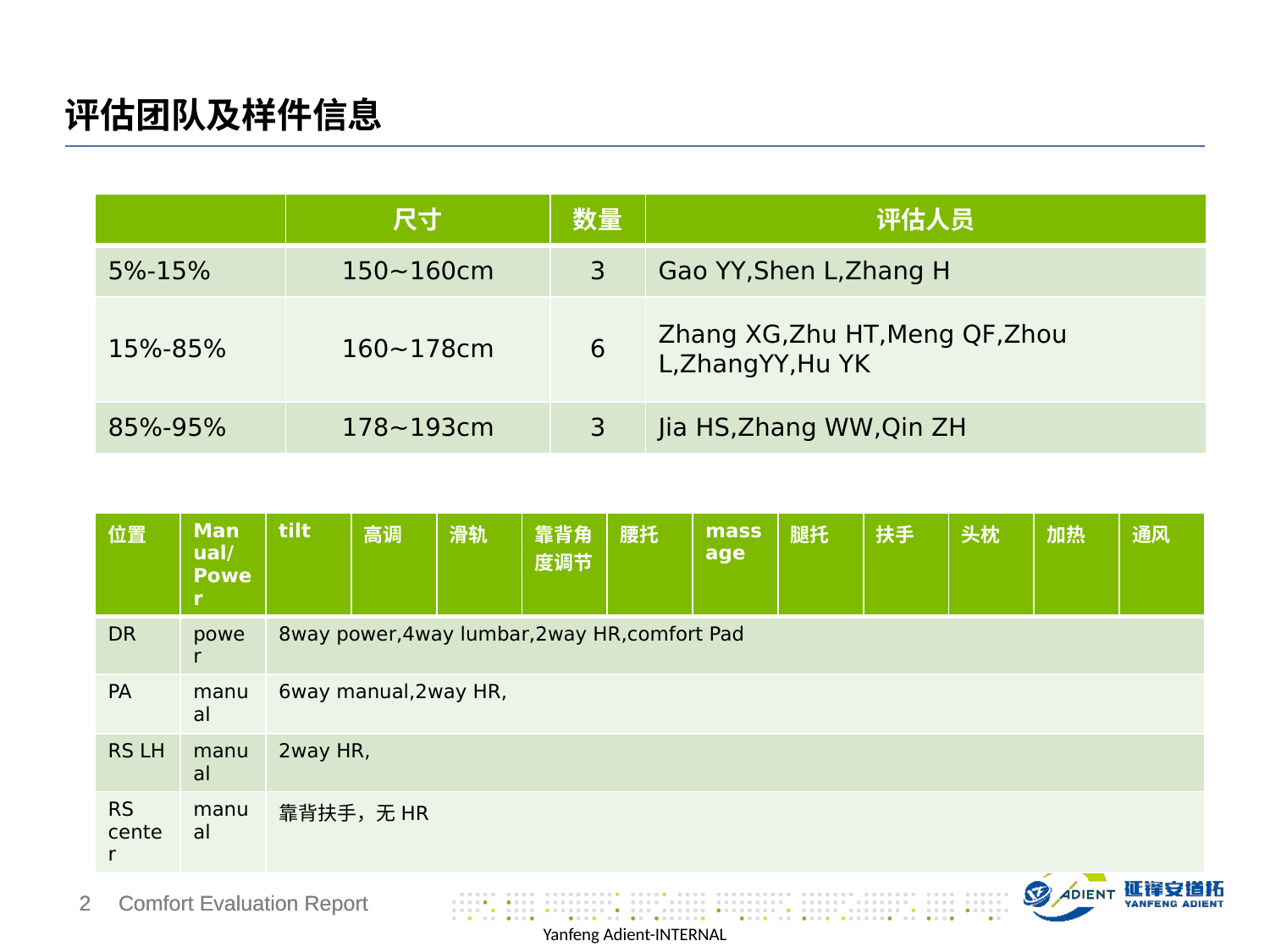

# 评估团队及样件信息
|  | 尺寸 | 数量 | 评估人员 |
| --- | --- | --- | --- |
| 5%-15% | 150~160cm | 3 | Gao YY,Shen L,Zhang H |
| 15%-85% | 160~178cm | 6 | Zhang XG,Zhu HT,Meng QF,Zhou L,ZhangYY,Hu YK |
| 85%-95% | 178~193cm | 3 | Jia HS,Zhang WW,Qin ZH |
| 位置 | Manual/Power | tilt | 高调 | 滑轨 | 靠背角度调节 | 腰托 | massage | 腿托 | 扶手 | 头枕 | 加热 | 通风 |
| --- | --- | --- | --- | --- | --- | --- | --- | --- | --- | --- | --- | --- |
| DR | power | 8way power,4way lumbar,2way HR,comfort Pad |  |  |  |  |  |  |  |  |  |  |
| PA | manual | 6way manual,2way HR, |  |  |  |  |  |  |  |  |  |  |
| RS LH | manual | 2way HR, |  |  |  |  |  |  |  |  |  |  |
| RS center | manual | 靠背扶手，无HR |  |  |  |  |  |  |  |  |  |  |